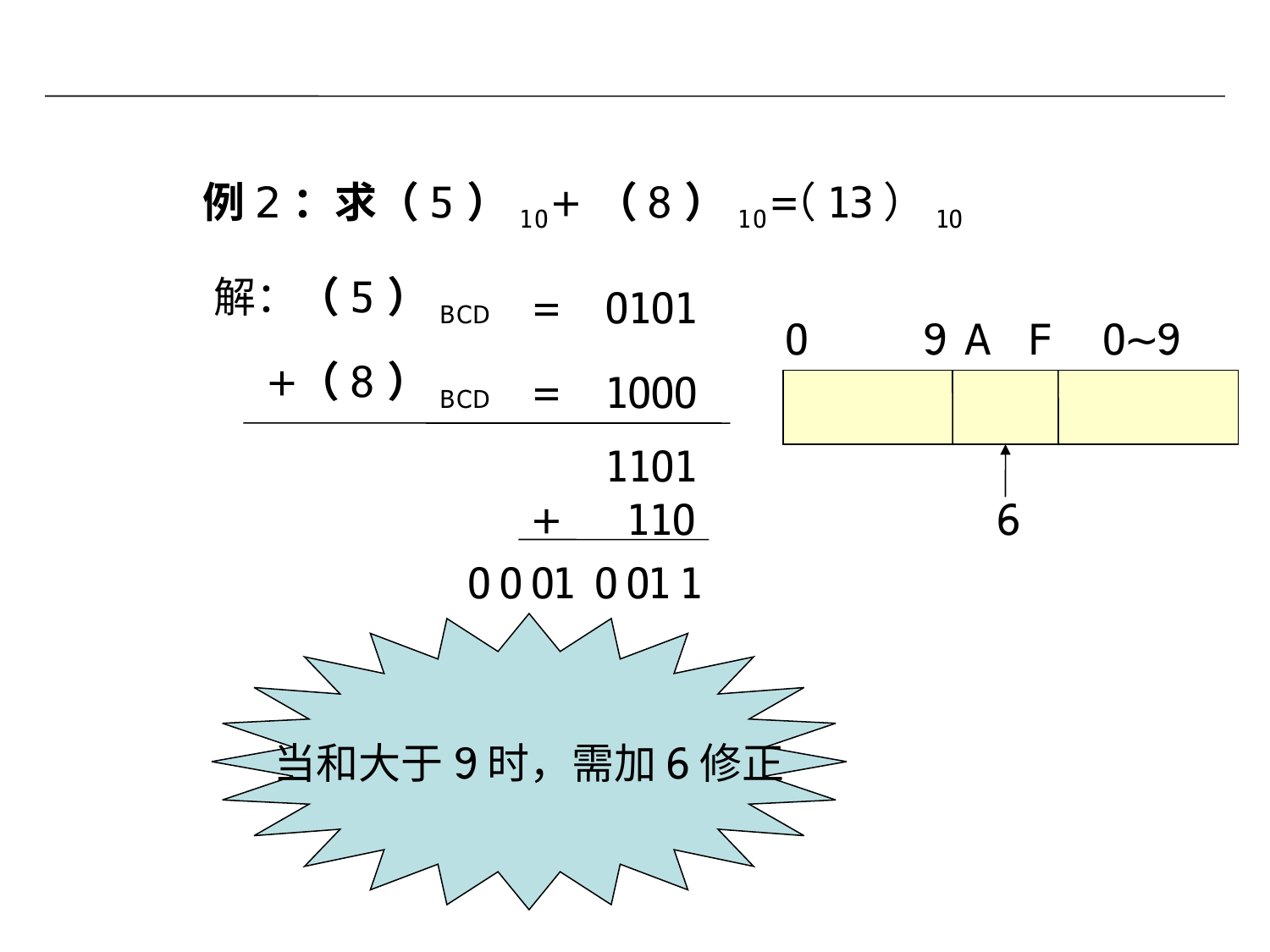

例2：求（5）10+（8）10=
（13）10
解：
（5）BCD
=
0101
0
9
A
F
0~9
+
（8）BCD
=
1000

1101

+
110
6

0
0
0
1
0
0
1
1
当和大于9时，需加6修正